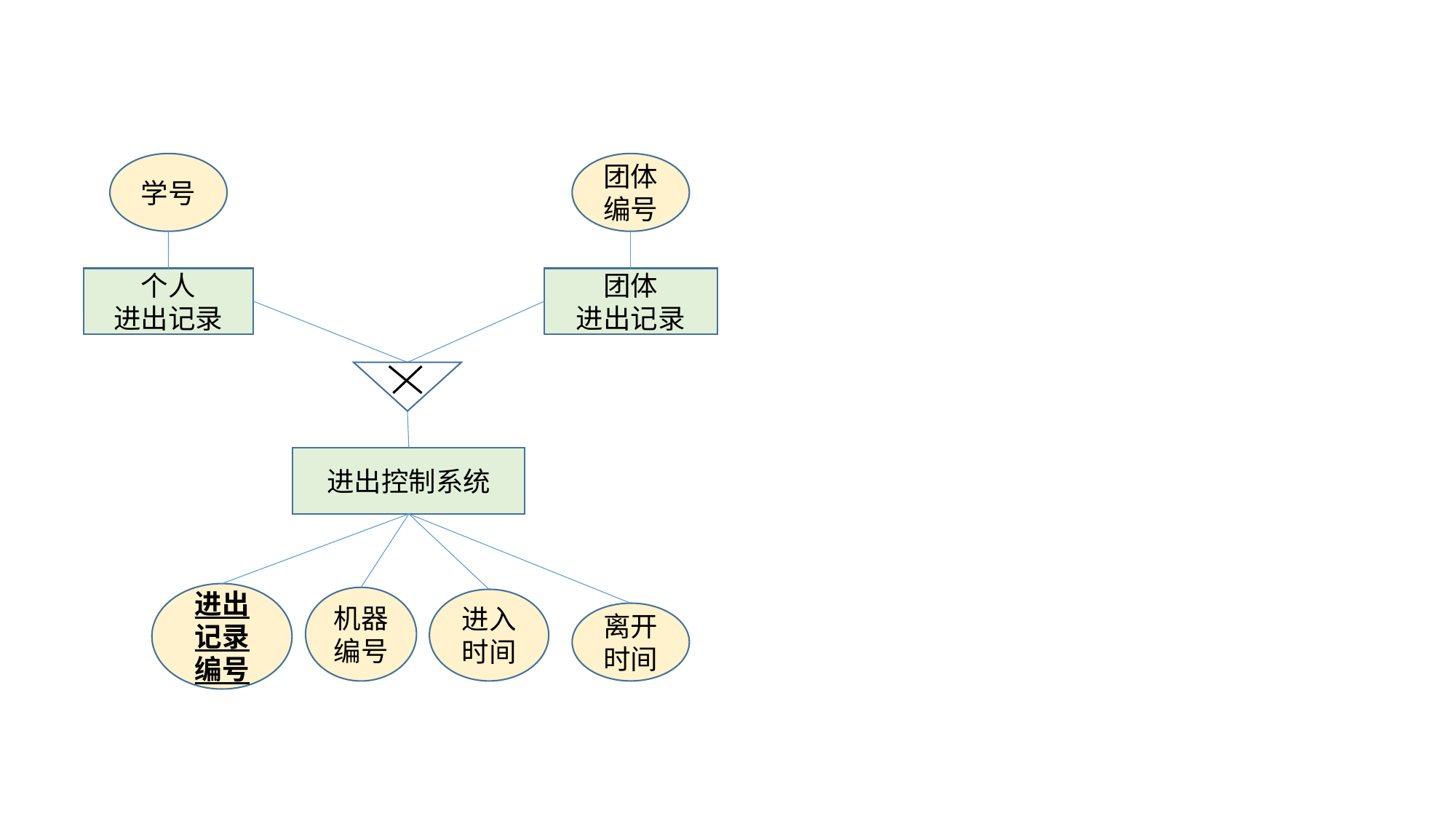

学号
团体编号
个人
进出记录
团体
进出记录

进出控制系统
进出记录编号
机器编号
进入时间
离开时间